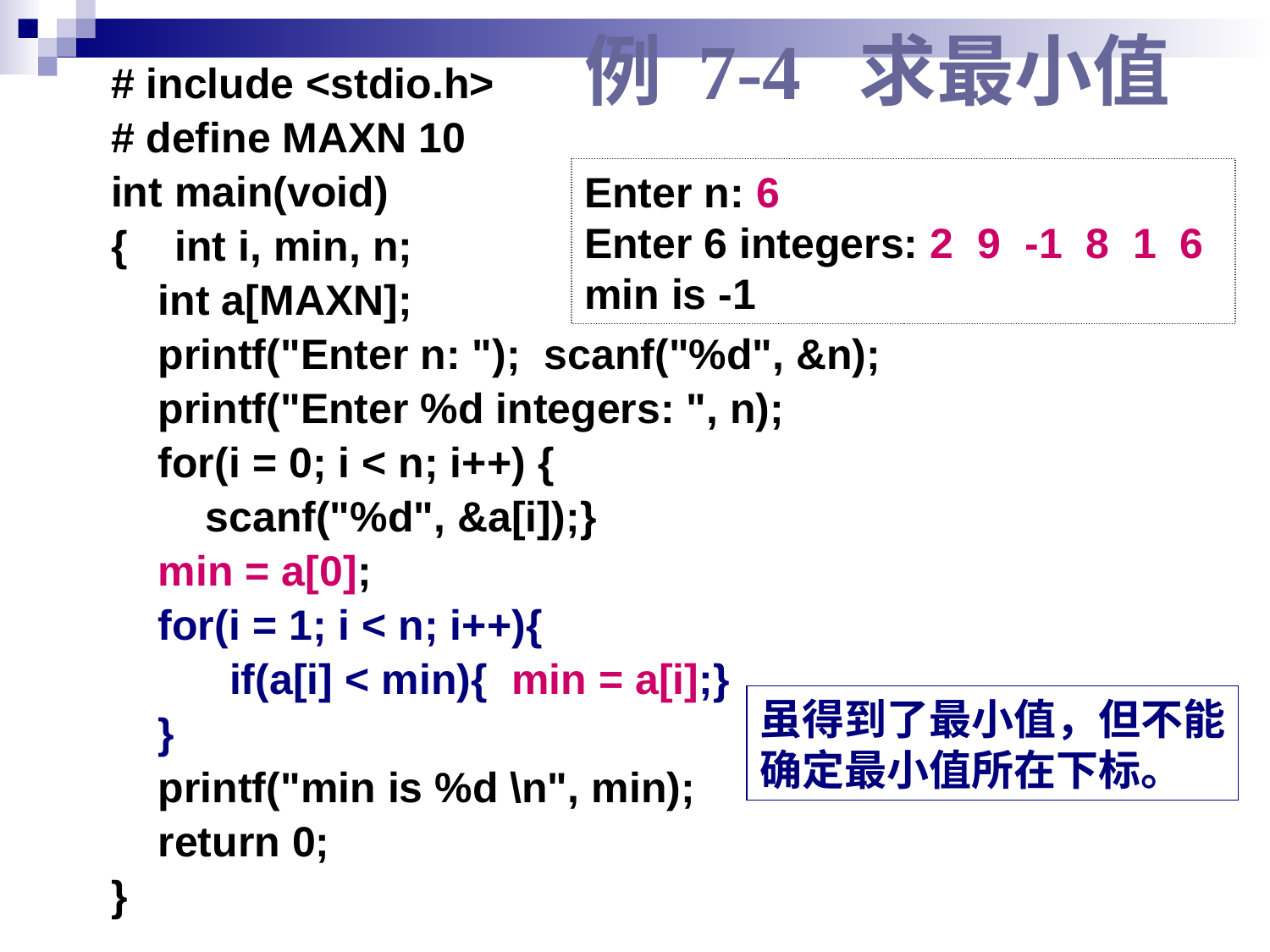

# 例 7-4  求最小值
# include <stdio.h>
# define MAXN 10
int main(void)
{    int i, min, n;
    int a[MAXN];
    printf("Enter n: ");  scanf("%d", &n);
    printf("Enter %d integers: ", n);
    for(i = 0; i < n; i++) {
        scanf("%d", &a[i]);}
    min = a[0];
    for(i = 1; i < n; i++){
          if(a[i] < min){  min = a[i];}
    }
    printf("min is %d \n", min);
    return 0;
}
Enter n: 6
Enter 6 integers: 2  9  -1  8  1  6
min is -1
虽得到了最小值，但不能
确定最小值所在下标。